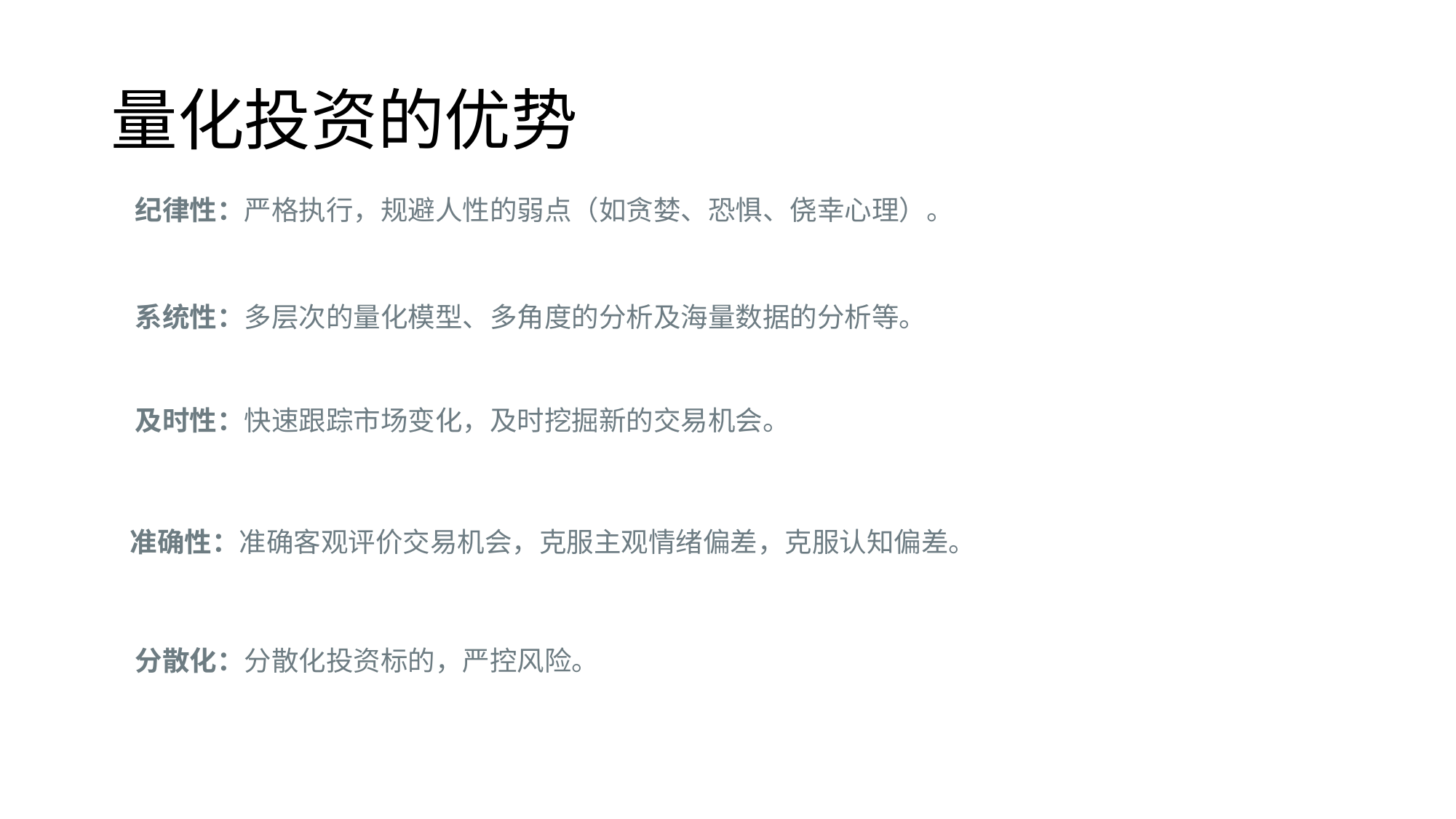

# 量化投资的优势
纪律性：严格执行，规避人性的弱点（如贪婪、恐惧、侥幸心理）。
系统性：多层次的量化模型、多角度的分析及海量数据的分析等。
及时性：快速跟踪市场变化，及时挖掘新的交易机会。
准确性：准确客观评价交易机会，克服主观情绪偏差，克服认知偏差。
分散化：分散化投资标的，严控风险。